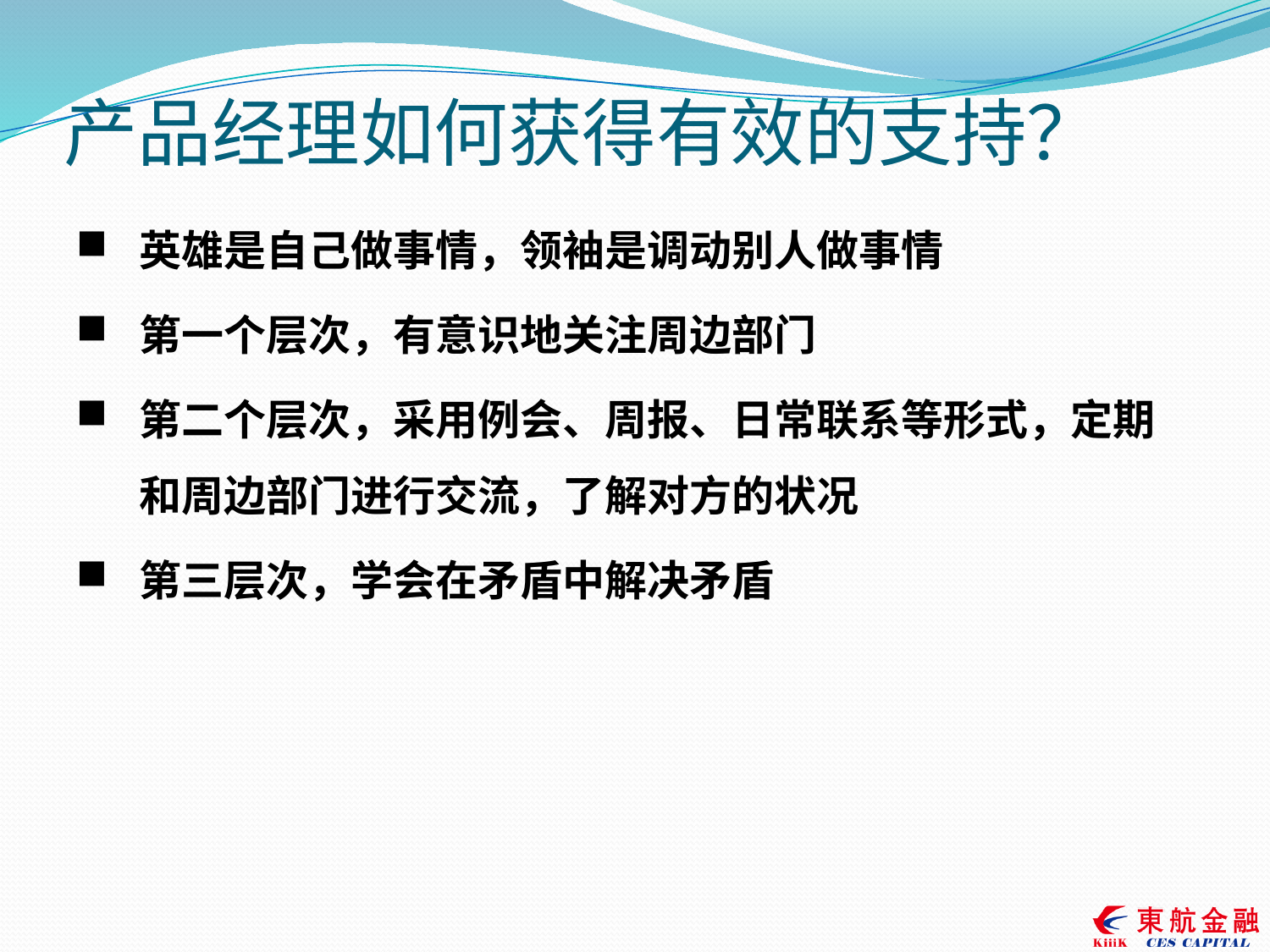

# 产品经理如何获得有效的支持？
英雄是自己做事情，领袖是调动别人做事情
第一个层次，有意识地关注周边部门
第二个层次，采用例会、周报、日常联系等形式，定期和周边部门进行交流，了解对方的状况
第三层次，学会在矛盾中解决矛盾